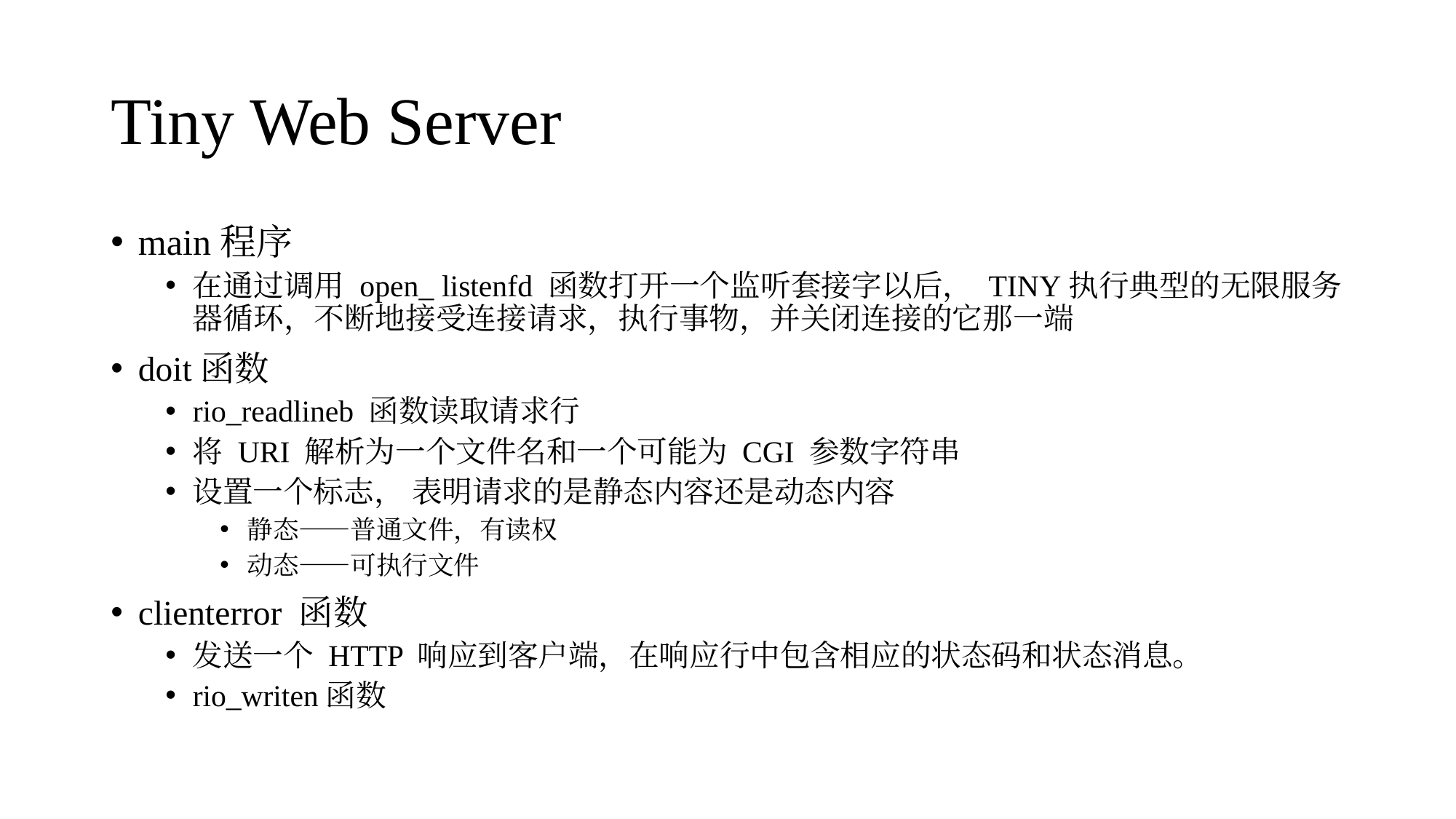

# Tiny Web Server
main程序
在通过调用 open_ listenfd 函数打开一个监听套接字以后， TINY执行典型的无限服务器循环，不断地接受连接请求，执行事物，并关闭连接的它那一端
doit函数
rio_readlineb 函数读取请求行
将 URI 解析为一个文件名和一个可能为 CGI 参数字符串
设置一个标志， 表明请求的是静态内容还是动态内容
静态——普通文件，有读权
动态——可执行文件
clienterror 函数
发送一个 HTTP 响应到客户端，在响应行中包含相应的状态码和状态消息。
rio_writen函数